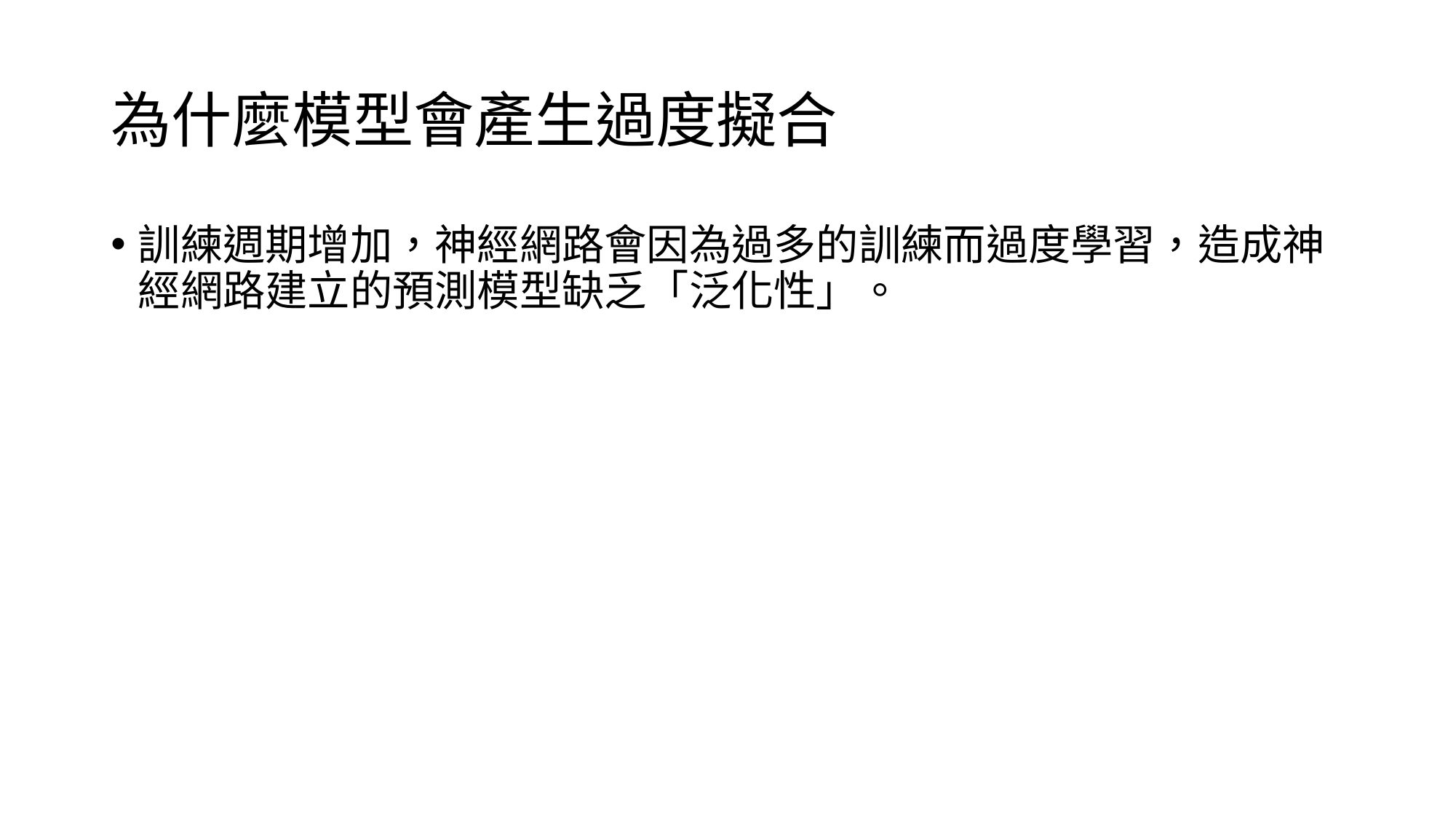

# 為什麼模型會產生過度擬合
訓練週期增加，神經網路會因為過多的訓練而過度學習，造成神經網路建立的預測模型缺乏「泛化性」。